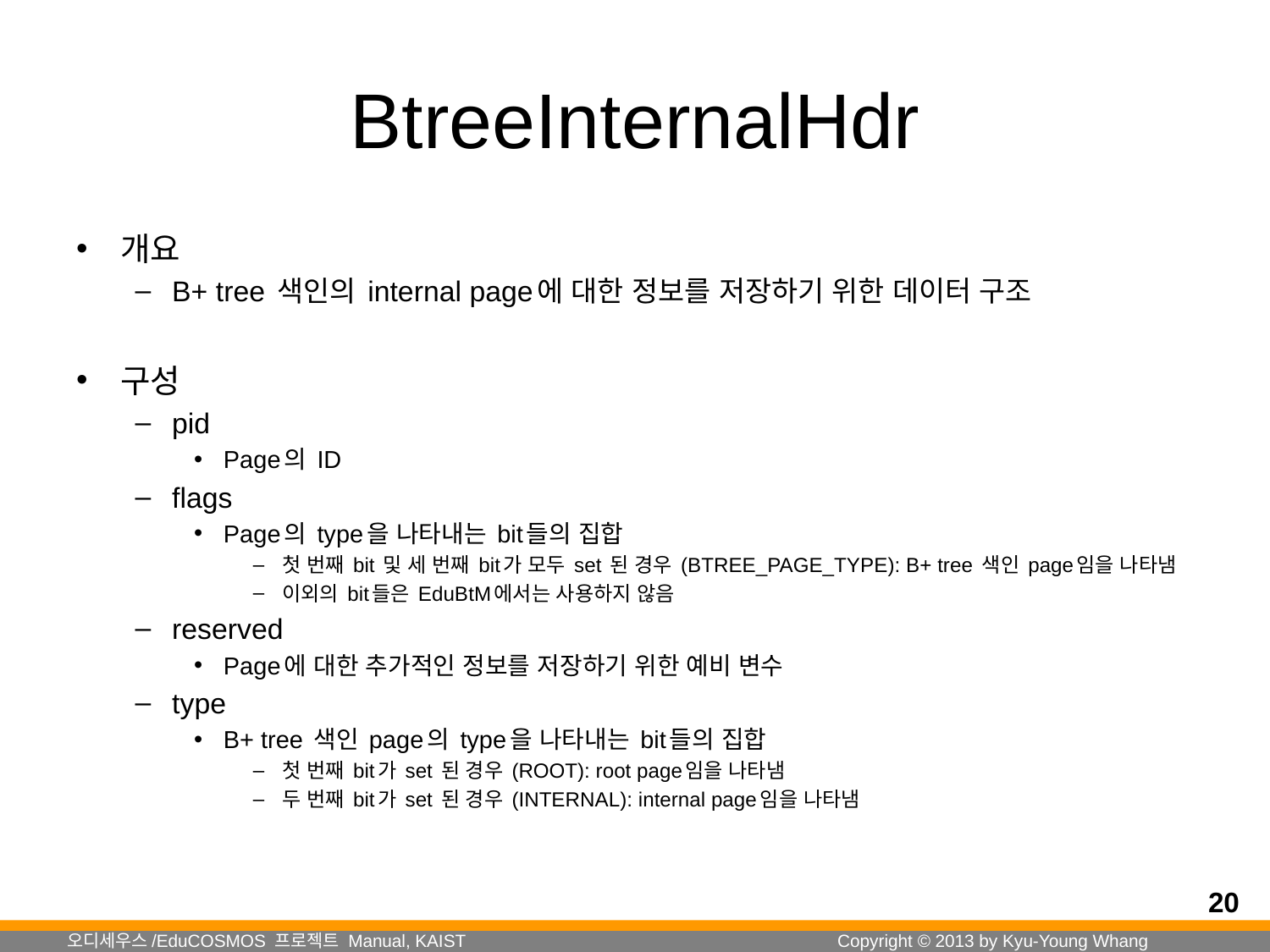

# BtreeInternalHdr
개요
B+ tree 색인의 internal page에 대한 정보를 저장하기 위한 데이터 구조

구성
pid
Page의 ID
flags
Page의 type을 나타내는 bit들의 집합
첫 번째 bit 및 세 번째 bit가 모두 set 된 경우 (BTREE_PAGE_TYPE): B+ tree 색인 page임을 나타냄
이외의 bit들은 EduBtM에서는 사용하지 않음
reserved
Page에 대한 추가적인 정보를 저장하기 위한 예비 변수
type
B+ tree 색인 page의 type을 나타내는 bit들의 집합
첫 번째 bit가 set 된 경우 (ROOT): root page임을 나타냄
두 번째 bit가 set 된 경우 (INTERNAL): internal page임을 나타냄